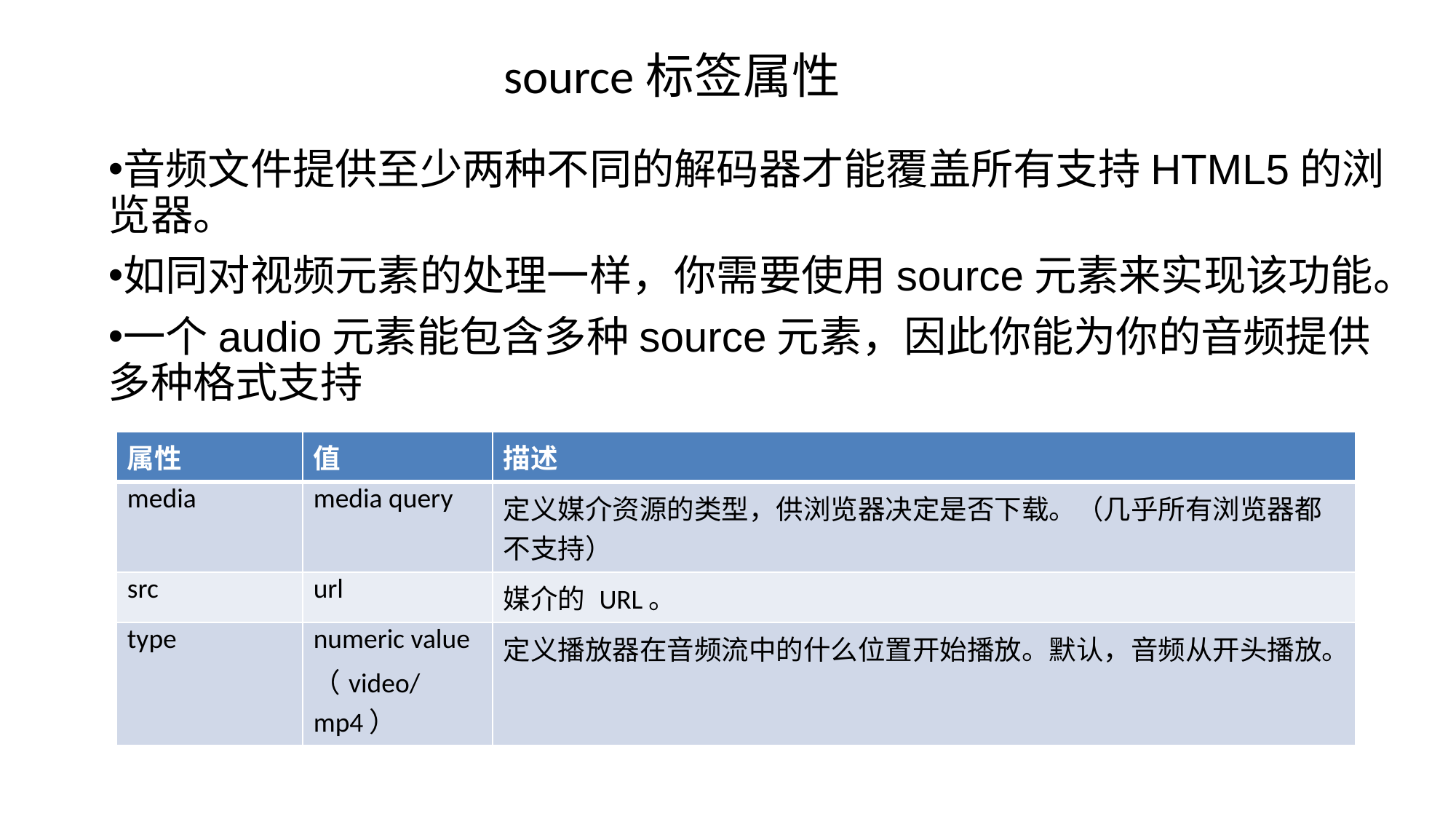

# source标签属性
音频文件提供至少两种不同的解码器才能覆盖所有支持HTML5的浏览器。
如同对视频元素的处理一样，你需要使用source元素来实现该功能。
一个audio元素能包含多种source元素，因此你能为你的音频提供多种格式支持

| 属性 | 值 | 描述 |
| --- | --- | --- |
| media | media query | 定义媒介资源的类型，供浏览器决定是否下载。（几乎所有浏览器都不支持） |
| src | url | 媒介的 URL。 |
| type | numeric value （video/mp4） | 定义播放器在音频流中的什么位置开始播放。默认，音频从开头播放。 |